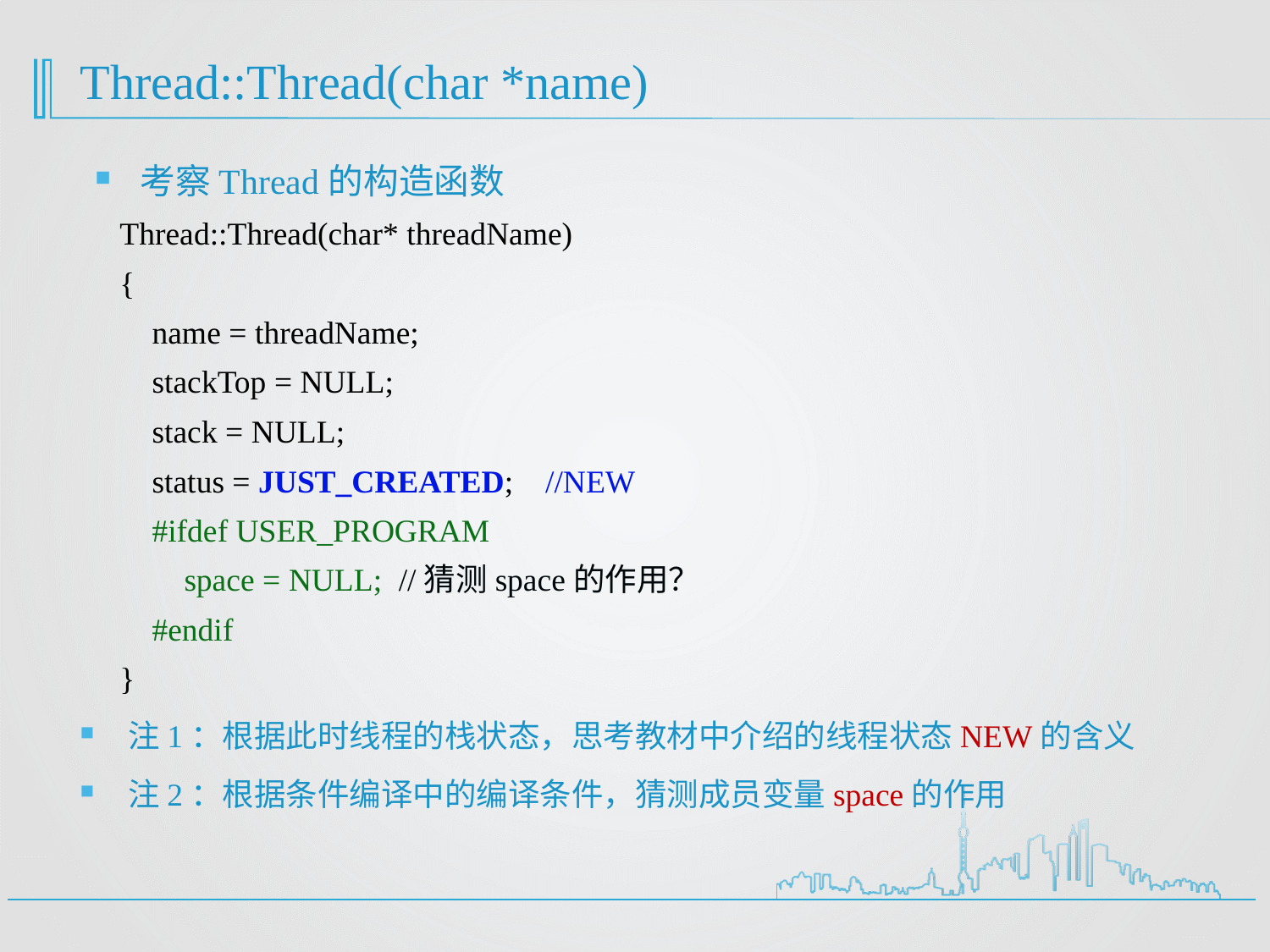

# Thread::Thread(char *name)
考察Thread的构造函数
Thread::Thread(char* threadName)
{
    name = threadName;
    stackTop = NULL;
    stack = NULL;
    status = JUST_CREATED;    //NEW
    #ifdef USER_PROGRAM
        space = NULL;  //猜测space的作用？
    #endif
}
注1：根据此时线程的栈状态，思考教材中介绍的线程状态NEW的含义
注2：根据条件编译中的编译条件，猜测成员变量space的作用